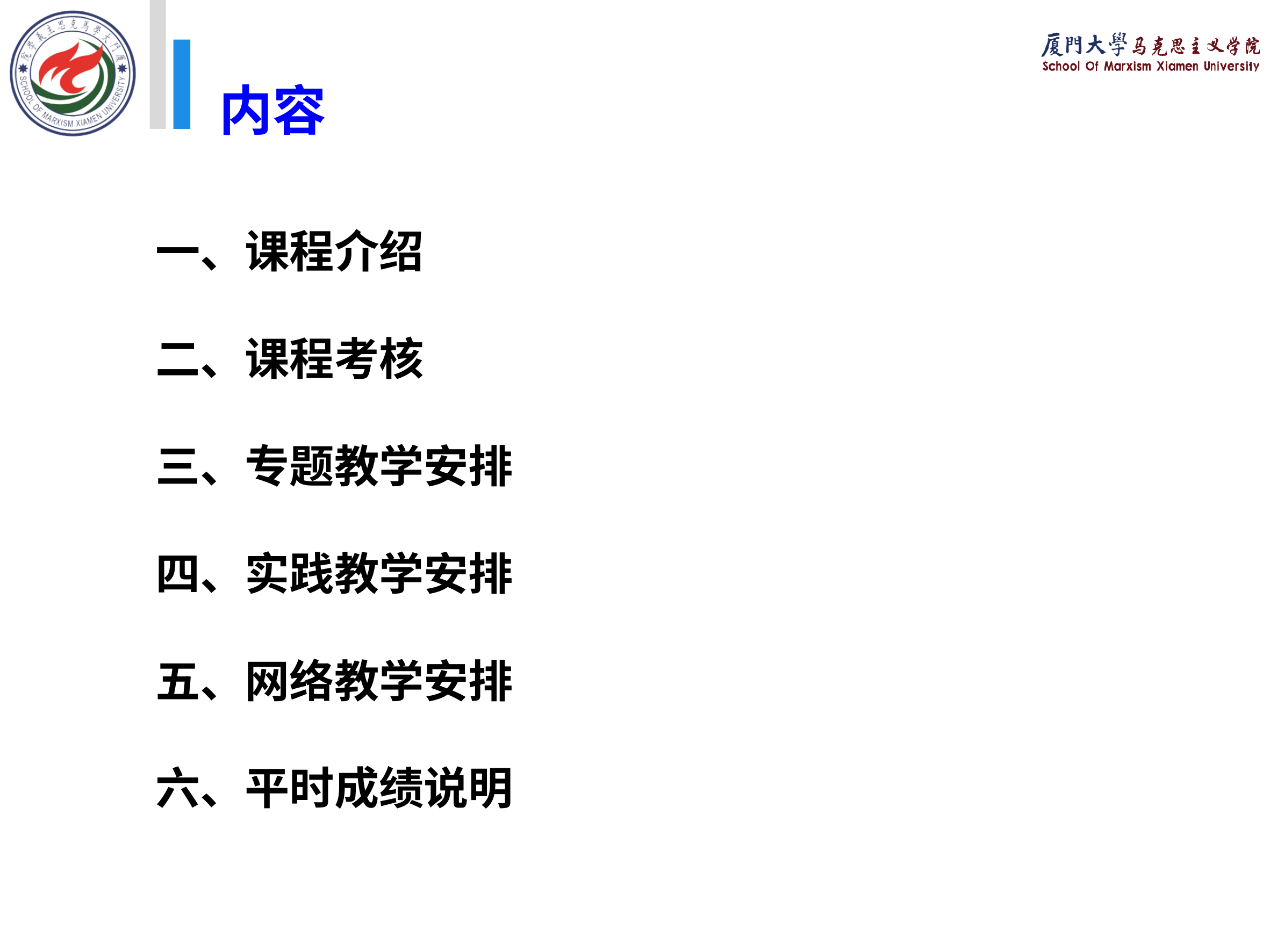

内容
一、课程介绍
二、课程考核
三、专题教学安排
四、实践教学安排
五、网络教学安排
六、平时成绩说明